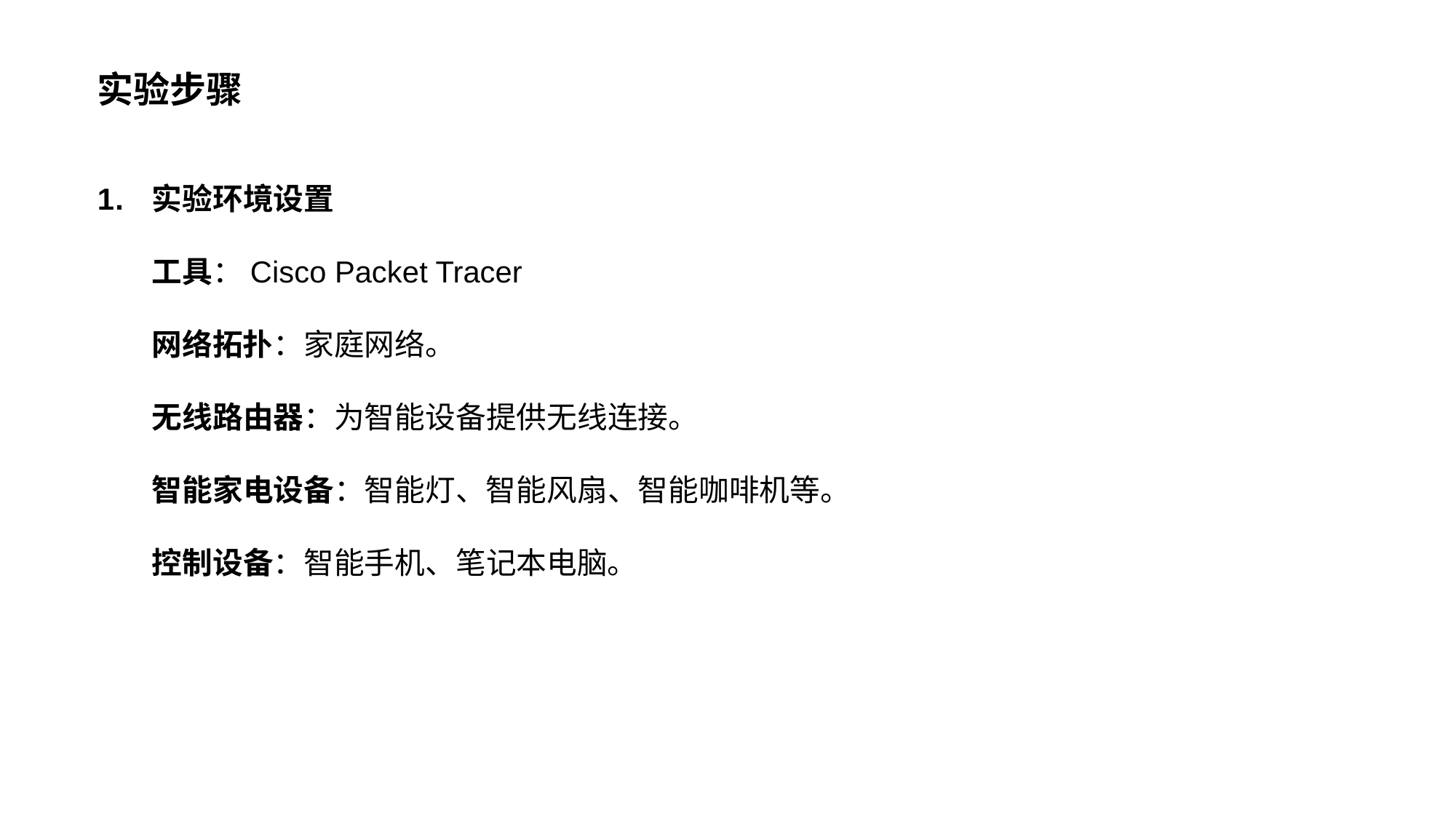

实验步骤

实验环境设置
⼯具：Cisco Packet Tracer
⽹络拓扑：家庭⽹络。
⽆线路由器：为智能设备提供⽆线连接。
智能家电设备：智能灯、智能⻛扇、智能咖啡机等。
控制设备：智能⼿机、笔记本电脑。